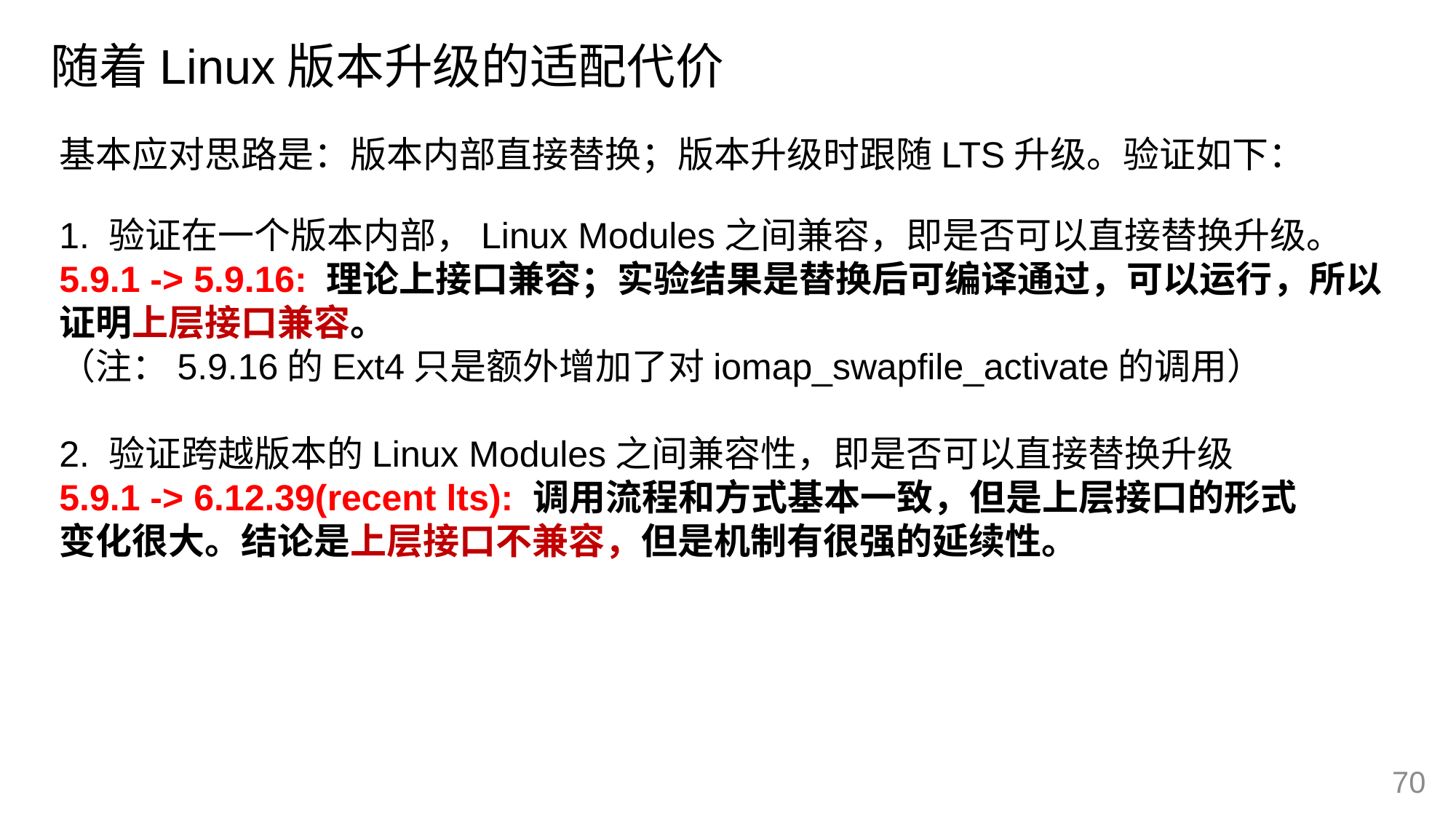

随着Linux版本升级的适配代价
基本应对思路是：版本内部直接替换；版本升级时跟随LTS升级。验证如下：
1. 验证在一个版本内部，Linux Modules之间兼容，即是否可以直接替换升级。
5.9.1 -> 5.9.16: 理论上接口兼容；实验结果是替换后可编译通过，可以运行，所以证明上层接口兼容。
（注：5.9.16的Ext4只是额外增加了对iomap_swapfile_activate的调用）

2. 验证跨越版本的Linux Modules之间兼容性，即是否可以直接替换升级
5.9.1 -> 6.12.39(recent lts): 调用流程和方式基本一致，但是上层接口的形式
变化很大。结论是上层接口不兼容，但是机制有很强的延续性。
70